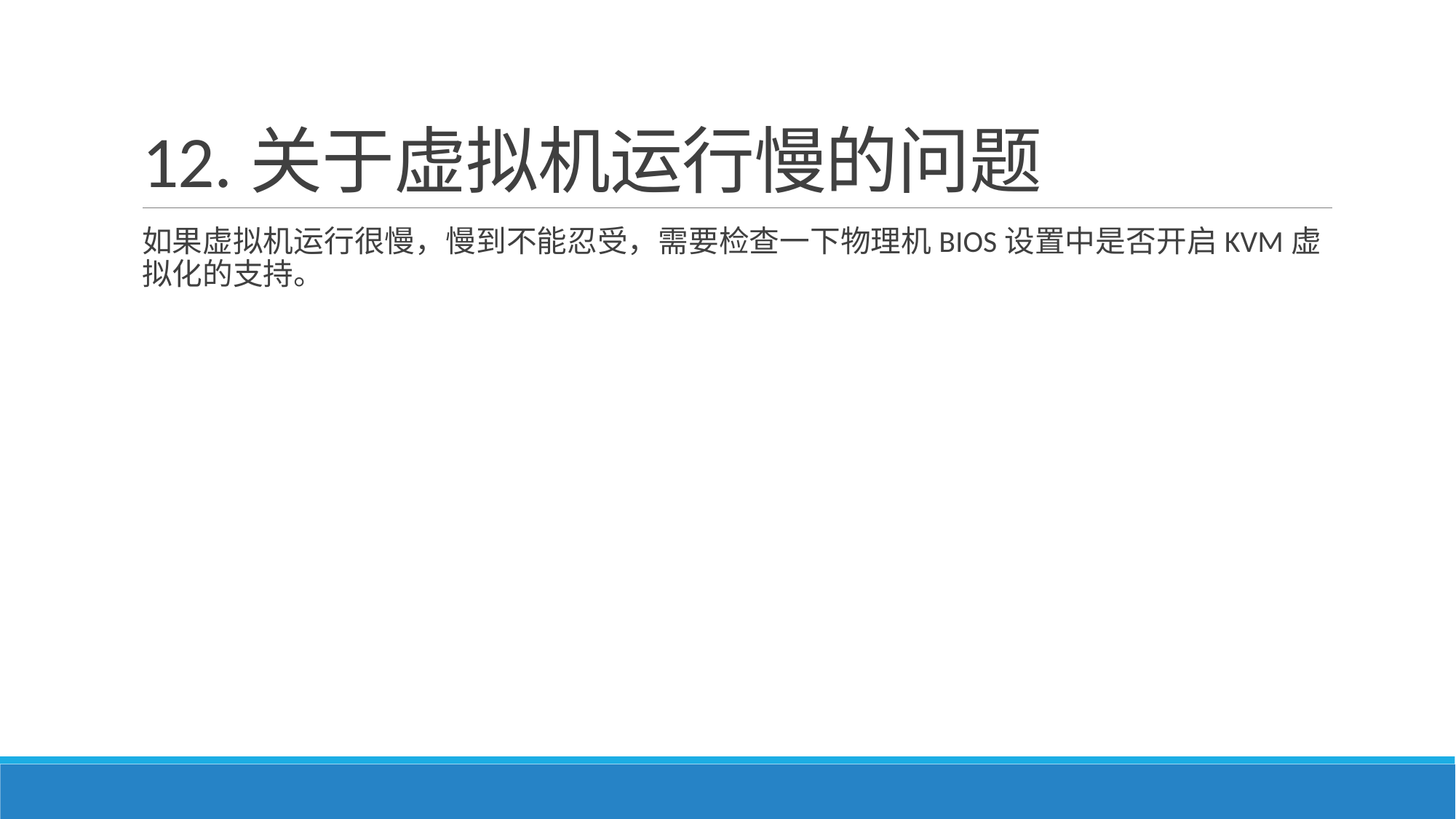

# 12.关于虚拟机运行慢的问题
如果虚拟机运行很慢，慢到不能忍受，需要检查一下物理机BIOS设置中是否开启KVM虚拟化的支持。